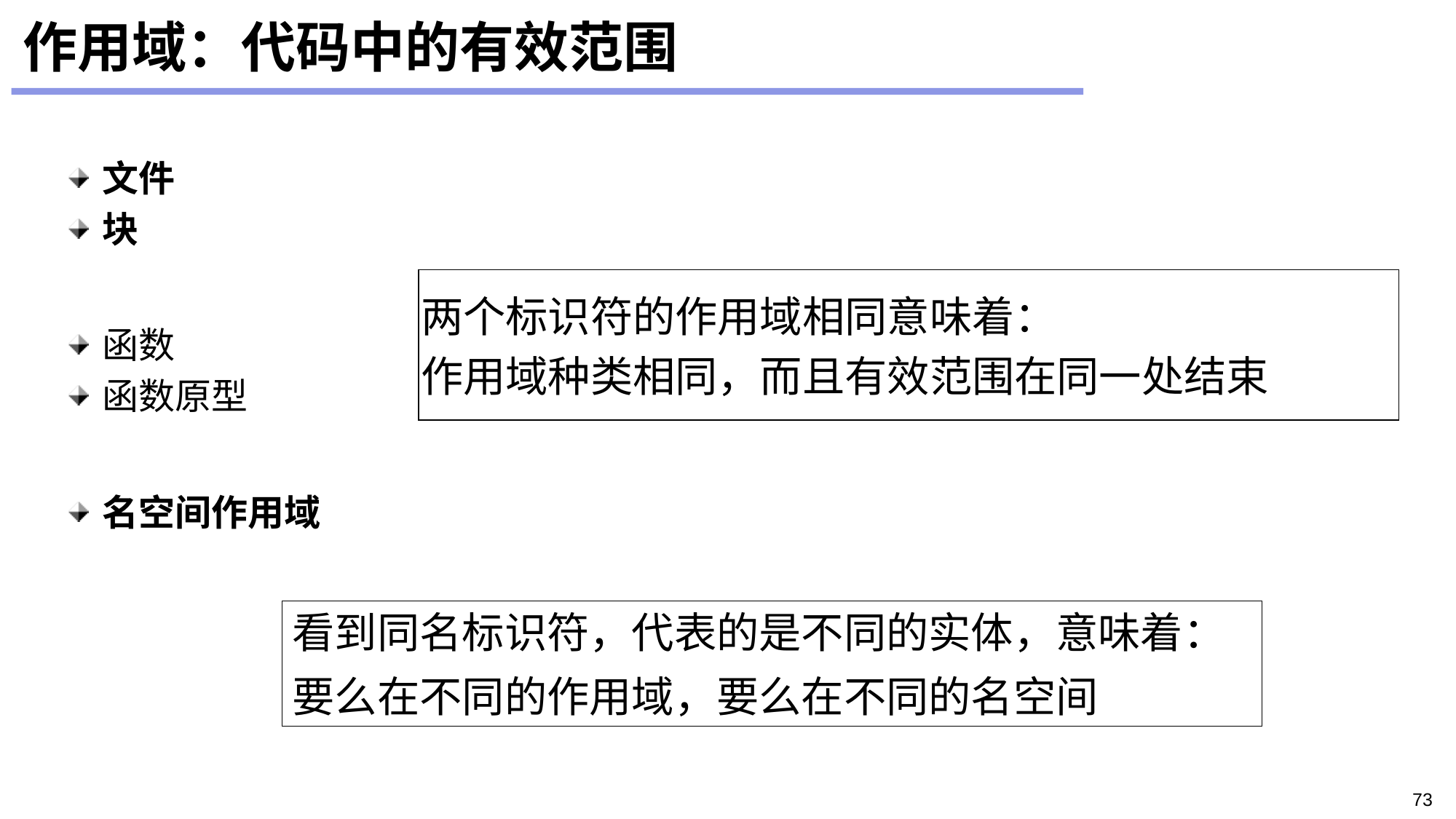

# 作用域：代码中的有效范围

文件
块

函数
函数原型

名空间作用域
两个标识符的作用域相同意味着：
作用域种类相同，而且有效范围在同一处结束
看到同名标识符，代表的是不同的实体，意味着：
要么在不同的作用域，要么在不同的名空间
73